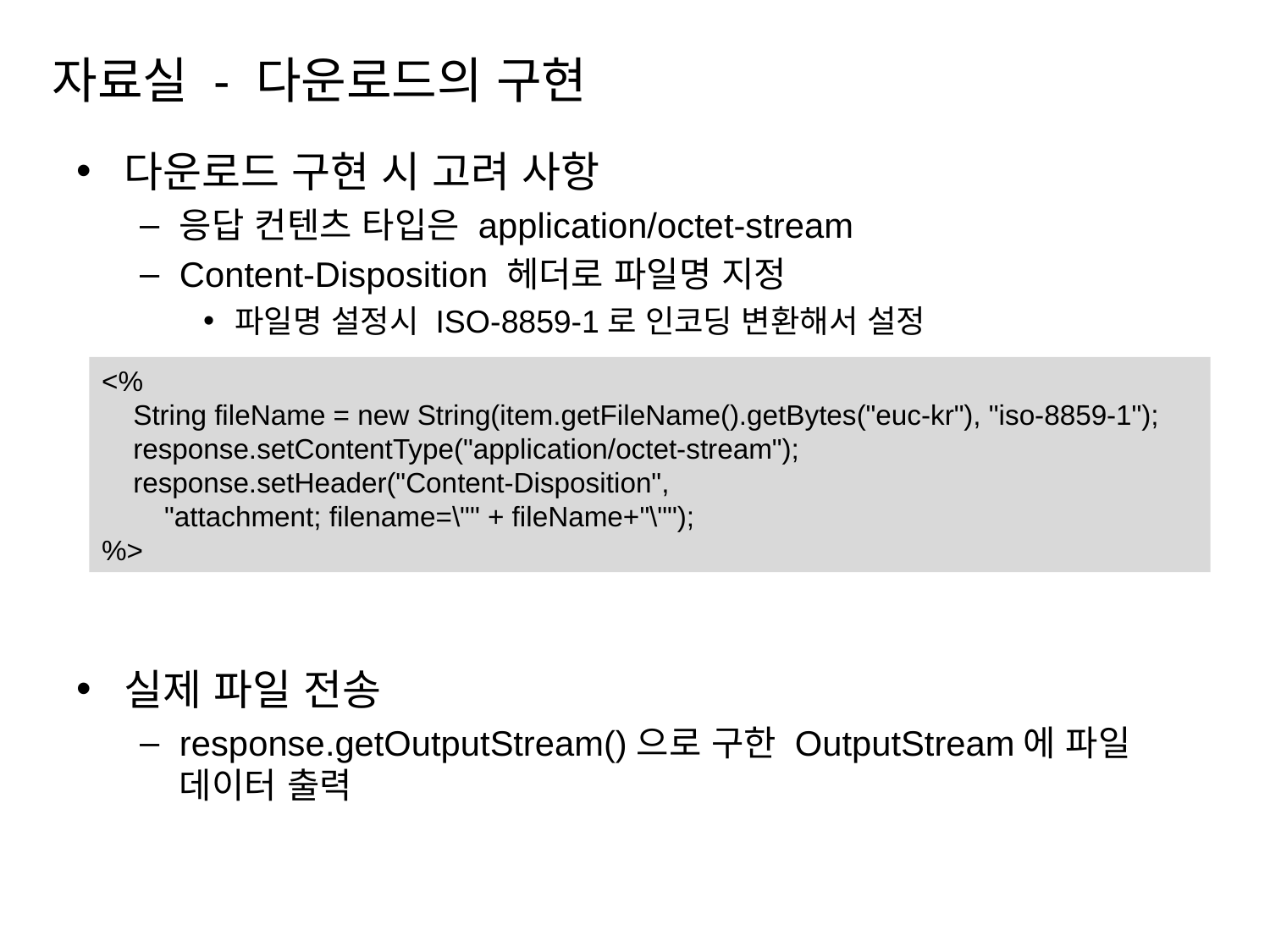

# 자료실 - 다운로드의 구현
다운로드 구현 시 고려 사항
응답 컨텐츠 타입은 application/octet-stream
Content-Disposition 헤더로 파일명 지정
파일명 설정시 ISO-8859-1로 인코딩 변환해서 설정

실제 파일 전송
response.getOutputStream()으로 구한 OutputStream에 파일 데이터 출력

<%
    String fileName = new String(item.getFileName().getBytes("euc-kr"), "iso-8859-1");
    response.setContentType("application/octet-stream");
    response.setHeader("Content-Disposition",
        "attachment; filename=\"" + fileName+"\"");
%>